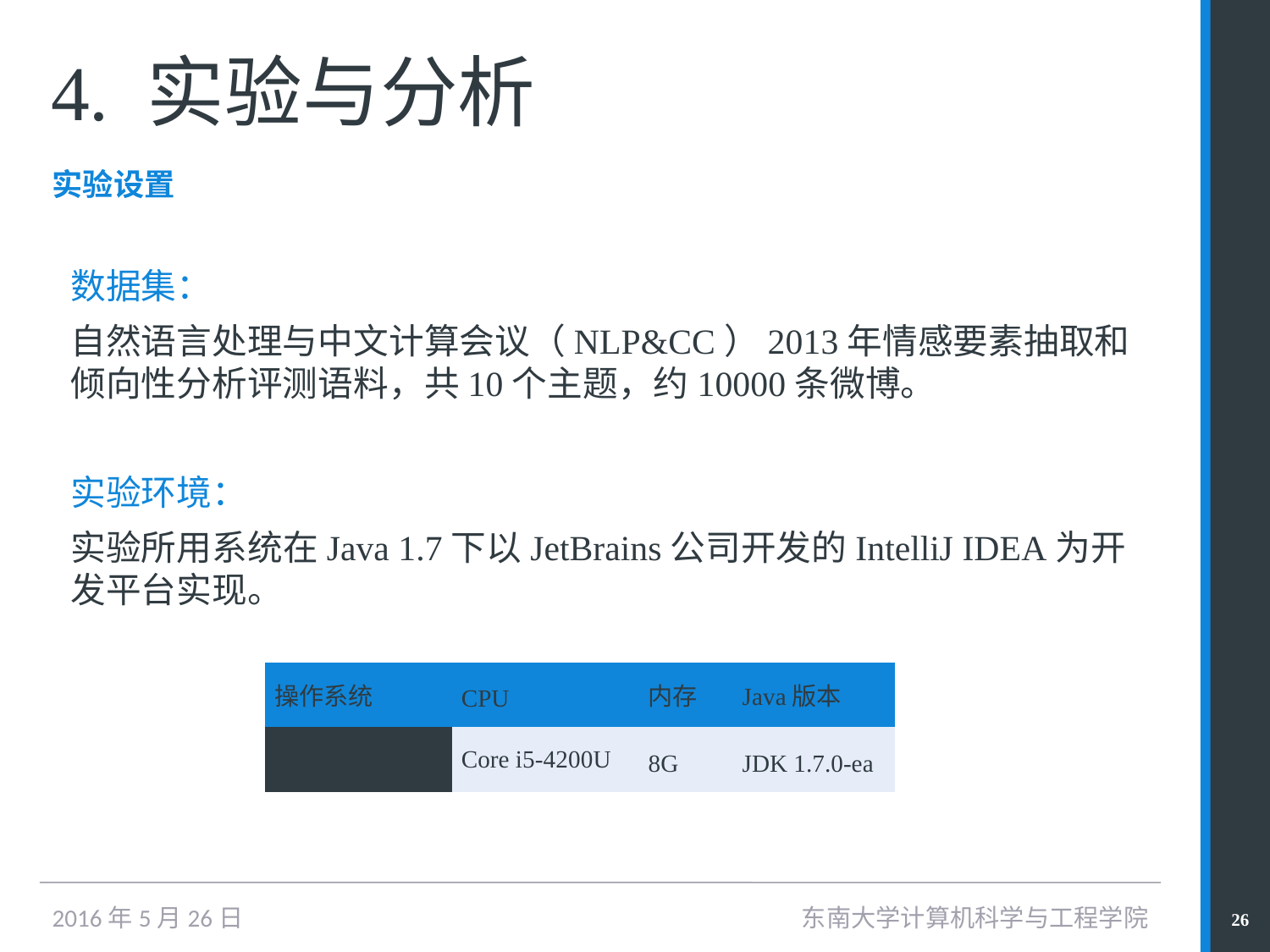

# 4. 实验与分析
实验设置
数据集：
自然语言处理与中文计算会议（NLP&CC）2013年情感要素抽取和倾向性分析评测语料，共10个主题，约10000条微博。

实验环境：
实验所用系统在Java 1.7下以JetBrains公司开发的IntelliJ IDEA为开发平台实现。

| 操作系统 | CPU | 内存 | Java版本 |
| --- | --- | --- | --- |
| Windows 10 | Core i5-4200U | 8G | JDK 1.7.0-ea |
东南大学计算机科学与工程学院
26